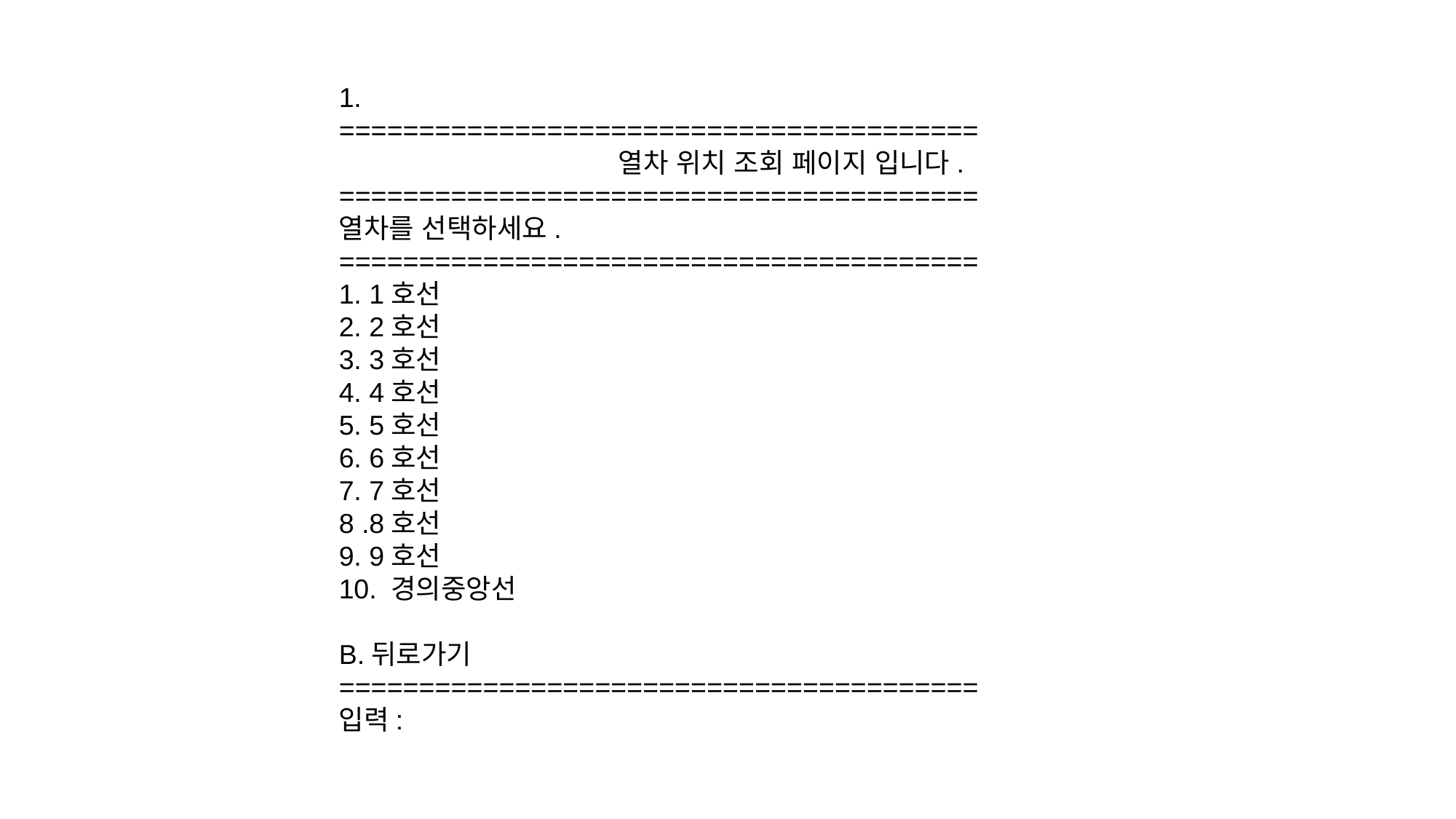

1.
========================================
열차 위치 조회 페이지 입니다.
========================================
열차를 선택하세요.
========================================
1. 1호선
2. 2호선
3. 3호선
4. 4호선
5. 5호선
6. 6호선
7. 7호선
8 .8호선
9. 9호선
10. 경의중앙선

B.뒤로가기
========================================
입력: